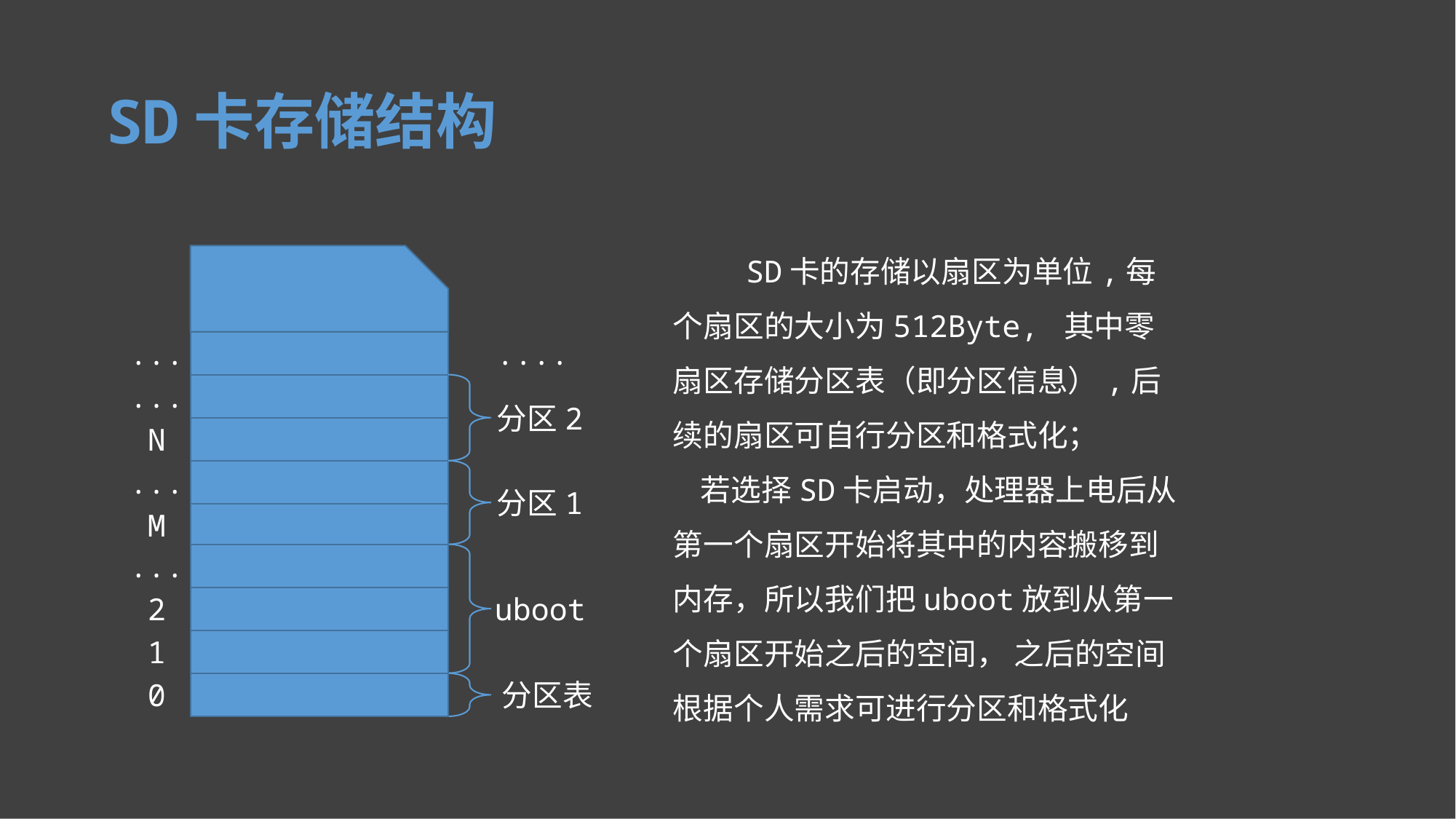

SD卡存储结构
    SD卡的存储以扇区为单位,每个扇区的大小为512Byte, 其中零扇区存储分区表（即分区信息）,后续的扇区可自行分区和格式化；
   若选择SD卡启动，处理器上电后从第一个扇区开始将其中的内容搬移到内存，所以我们把uboot放到从第一个扇区开始之后的空间， 之后的空间根据个人需求可进行分区和格式化

...
....

...

分区2
N

...

分区1
M

...

uboot
2

1

0
分区表